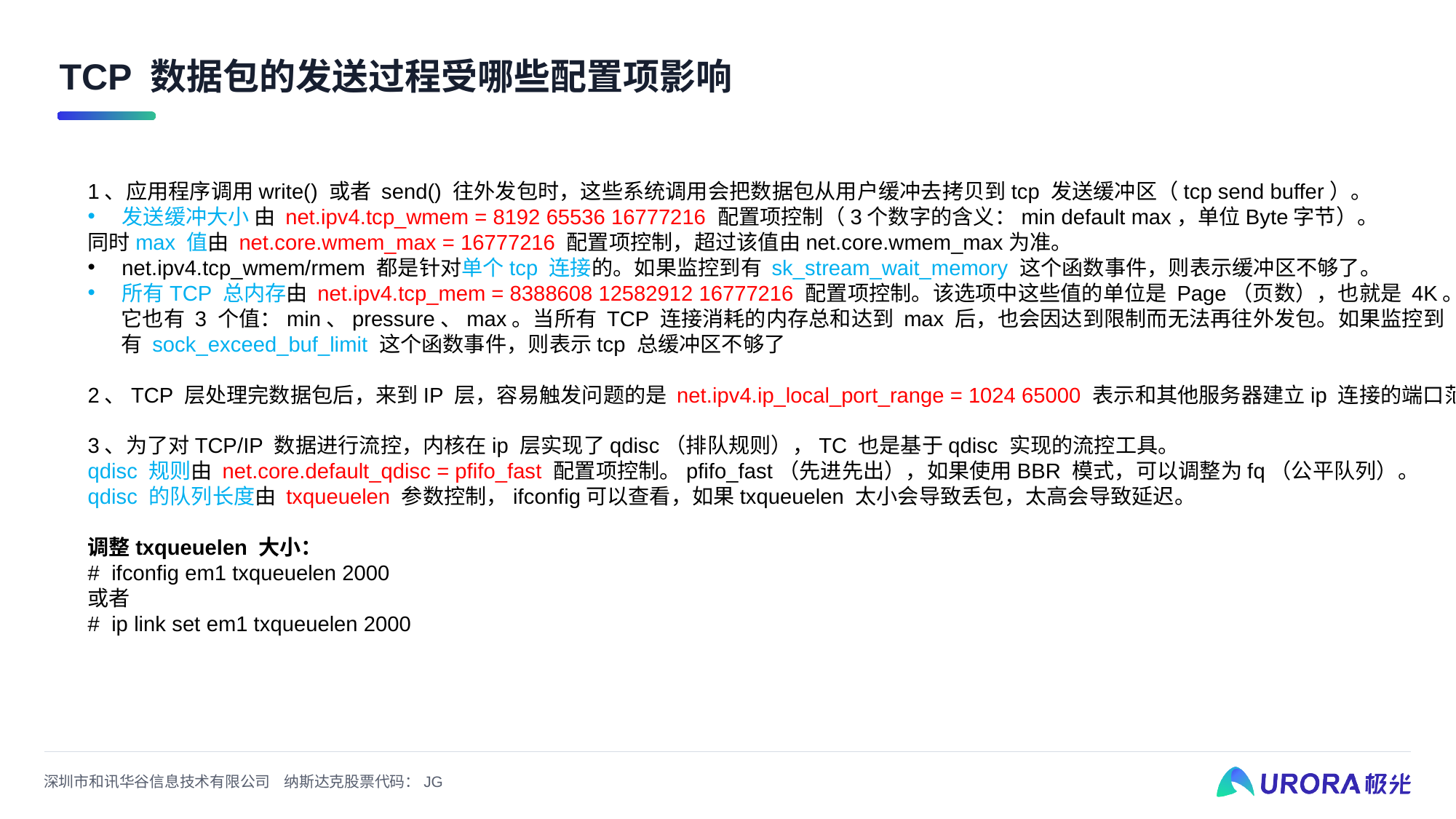

# TCP 数据包的发送过程受哪些配置项影响
1、应用程序调用write() 或者 send() 往外发包时，这些系统调用会把数据包从用户缓冲去拷贝到tcp 发送缓冲区（tcp send buffer）。
发送缓冲大小 由 net.ipv4.tcp_wmem = 8192 65536 16777216 配置项控制（3个数字的含义：min default max，单位Byte字节）。
同时max 值由 net.core.wmem_max = 16777216 配置项控制，超过该值由net.core.wmem_max为准。
net.ipv4.tcp_wmem/rmem 都是针对单个tcp 连接的。如果监控到有 sk_stream_wait_memory 这个函数事件，则表示缓冲区不够了。
所有TCP 总内存由 net.ipv4.tcp_mem = 8388608 12582912 16777216 配置项控制。该选项中这些值的单位是 Page（页数），也就是 4K。
      它也有 3 个值：min、pressure、max。当所有 TCP 连接消耗的内存总和达到 max 后，也会因达到限制而无法再往外发包。如果监控到
      有 sock_exceed_buf_limit 这个函数事件，则表示tcp 总缓冲区不够了

2、TCP 层处理完数据包后，来到IP 层，容易触发问题的是 net.ipv4.ip_local_port_range = 1024 65000 表示和其他服务器建立ip 连接的端口范围。

3、为了对TCP/IP 数据进行流控，内核在ip 层实现了qdisc（排队规则），TC 也是基于qdisc 实现的流控工具。
qdisc 规则由 net.core.default_qdisc = pfifo_fast 配置项控制。pfifo_fast（先进先出），如果使用BBR 模式，可以调整为fq（公平队列）。
qdisc 的队列长度由 txqueuelen 参数控制，ifconfig可以查看，如果txqueuelen 太小会导致丢包，太高会导致延迟。

调整txqueuelen 大小：
#  ifconfig em1 txqueuelen 2000
或者
#  ip link set em1 txqueuelen 2000